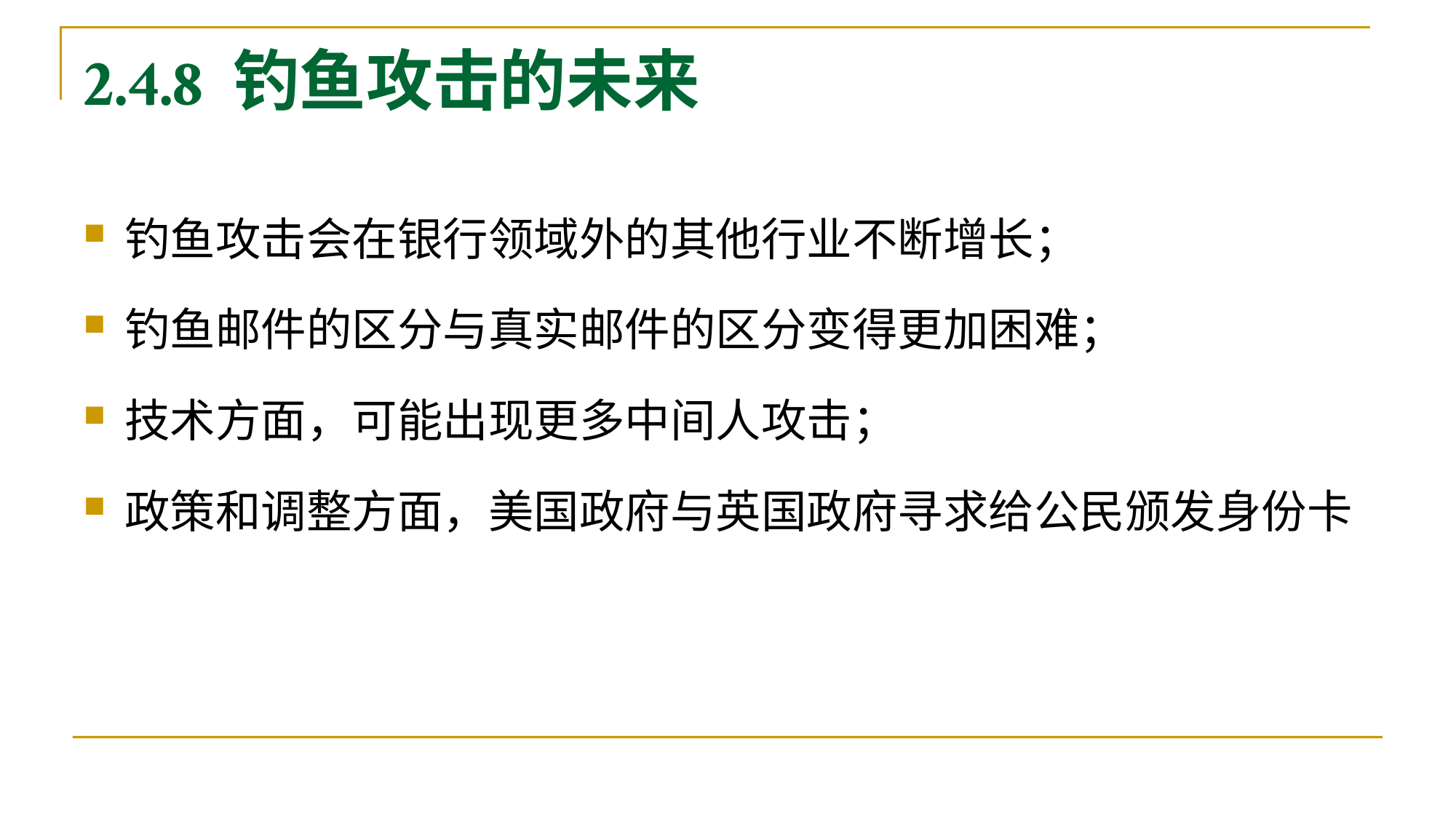

# 2.4.8 钓鱼攻击的未来
钓鱼攻击会在银行领域外的其他行业不断增长；
钓鱼邮件的区分与真实邮件的区分变得更加困难；
技术方面，可能出现更多中间人攻击；
政策和调整方面，美国政府与英国政府寻求给公民颁发身份卡